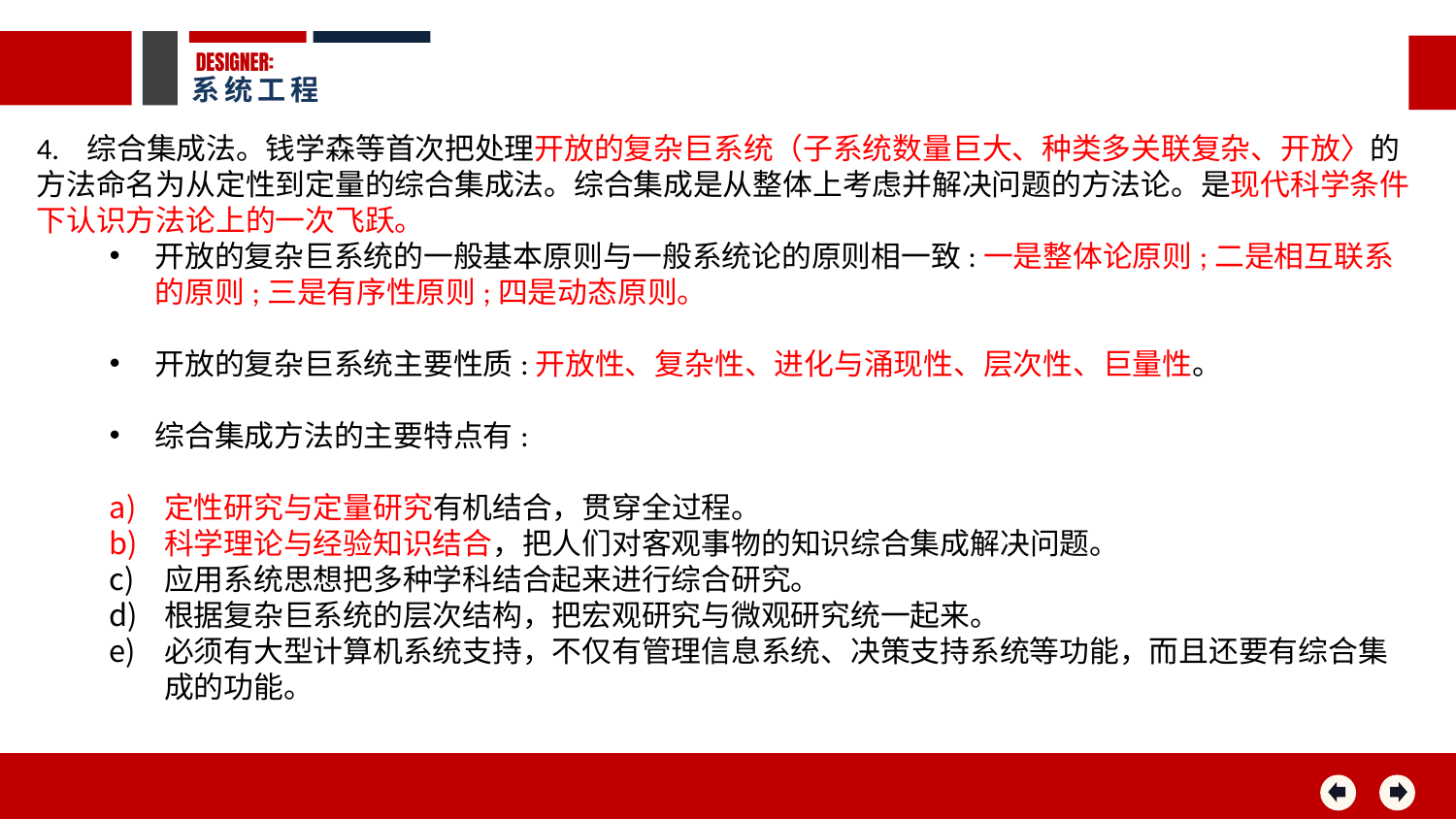

DESIGNER:
系统工程
4.   综合集成法。钱学森等首次把处理开放的复杂巨系统（子系统数量巨大、种类多关联复杂、开放〉的方法命名为从定性到定量的综合集成法。综合集成是从整体上考虑并解决问题的方法论。是现代科学条件下认识方法论上的一次飞跃。
开放的复杂巨系统的一般基本原则与一般系统论的原则相一致:一是整体论原则;二是相互联系的原则;三是有序性原则;四是动态原则。

开放的复杂巨系统主要性质:开放性、复杂性、进化与涌现性、层次性、巨量性。

综合集成方法的主要特点有:

定性研究与定量研究有机结合，贯穿全过程。
科学理论与经验知识结合，把人们对客观事物的知识综合集成解决问题。
应用系统思想把多种学科结合起来进行综合研究。
根据复杂巨系统的层次结构，把宏观研究与微观研究统一起来。
必须有大型计算机系统支持，不仅有管理信息系统、决策支持系统等功能，而且还要有综合集成的功能。